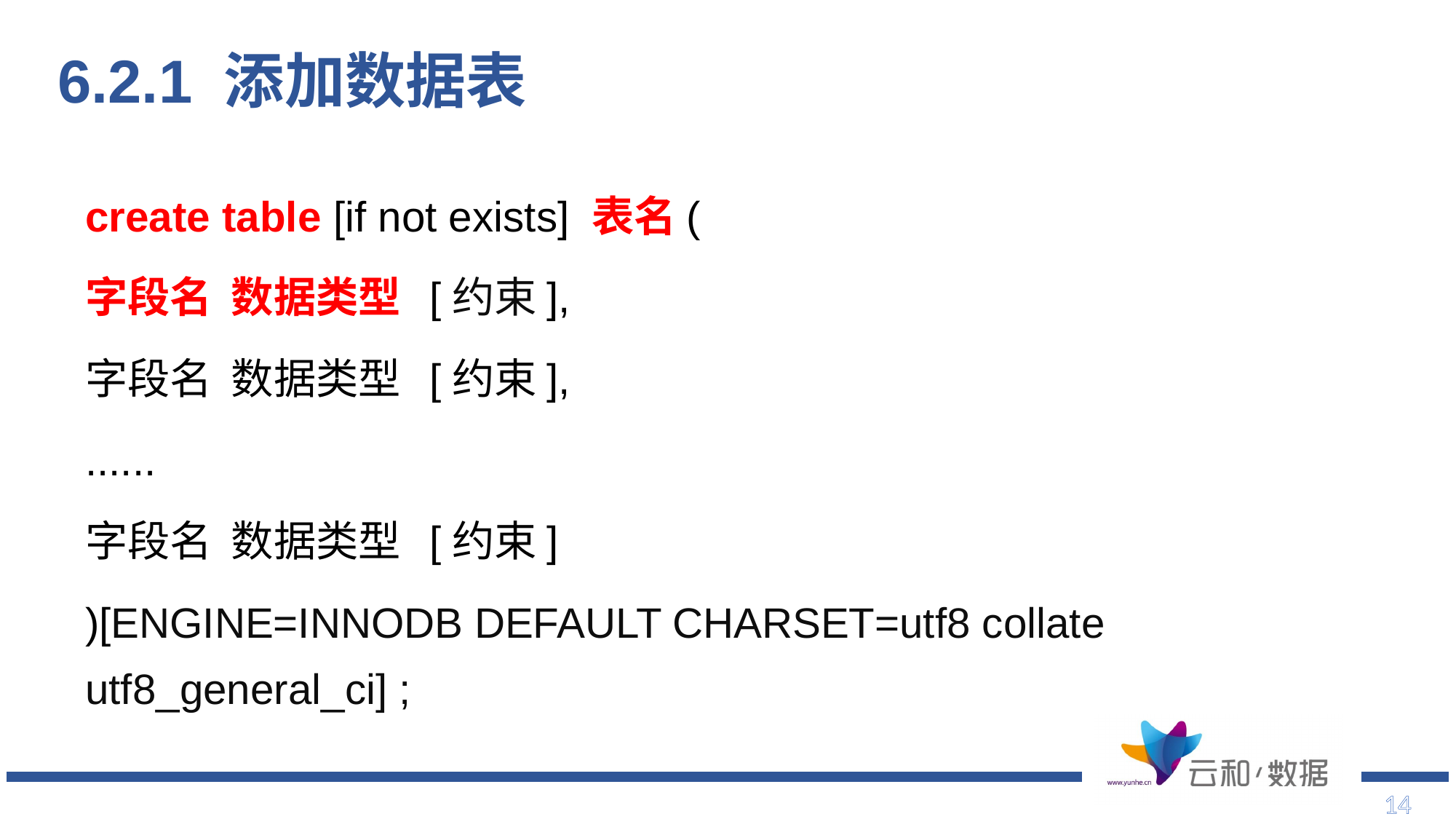

# 6.2.1 添加数据表
create table [if not exists] 表名(
字段名  数据类型  [约束],
字段名  数据类型  [约束],
......
字段名  数据类型  [约束]
)[ENGINE=INNODB DEFAULT CHARSET=utf8 collate utf8_general_ci] ;